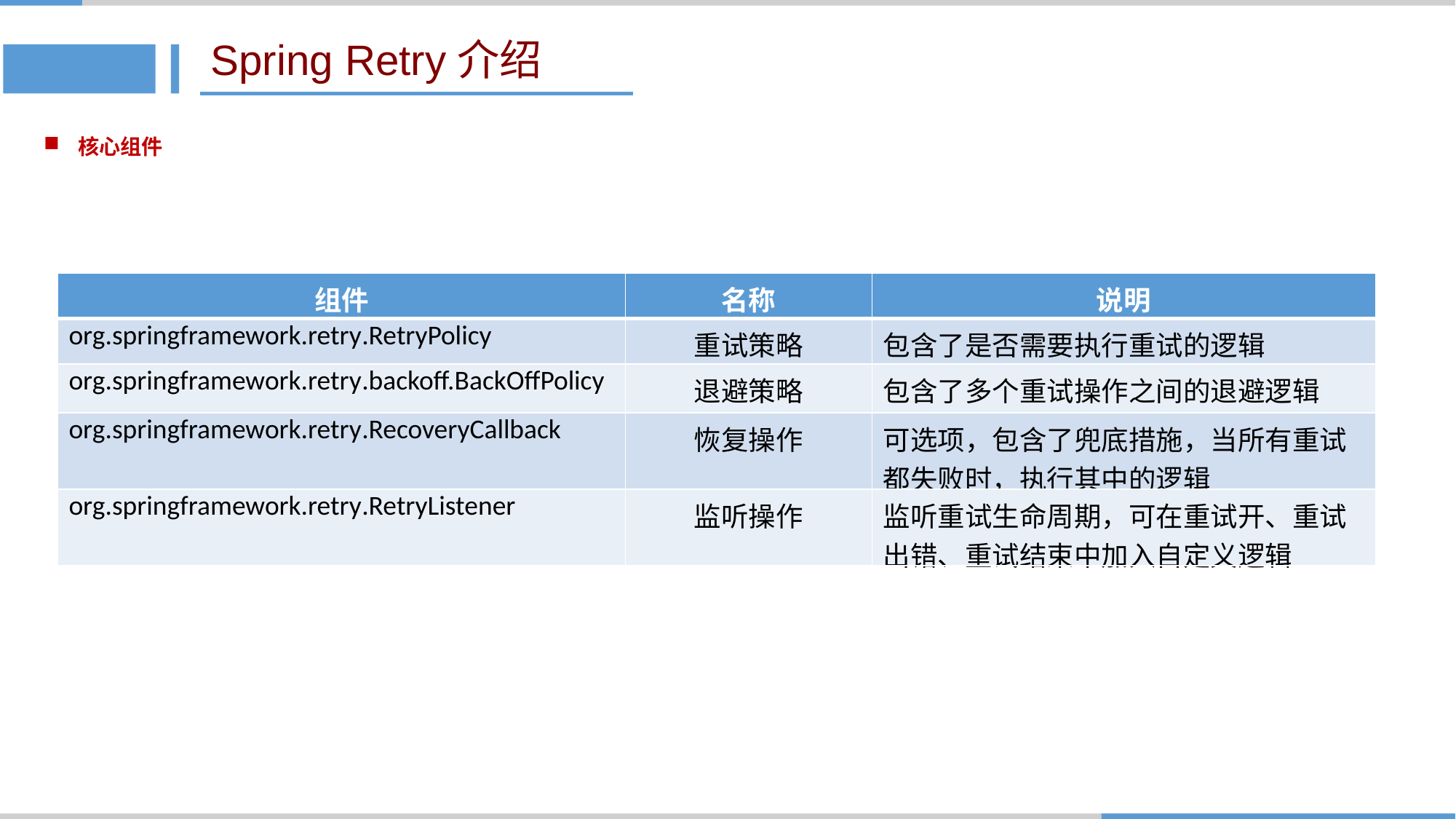

# Spring Retry介绍

核心组件
| 组件 | 名称 | 说明 |
| --- | --- | --- |
| org.springframework.retry.RetryPolicy | 重试策略 | 包含了是否需要执行重试的逻辑 |
| org.springframework.retry.backoff.BackOffPolicy | 退避策略 | 包含了多个重试操作之间的退避逻辑 |
| org.springframework.retry.RecoveryCallback | 恢复操作 | 可选项，包含了兜底措施，当所有重试都失败时，执行其中的逻辑 |
| org.springframework.retry.RetryListener | 监听操作 | 监听重试生命周期，可在重试开、重试出错、重试结束中加入自定义逻辑 |